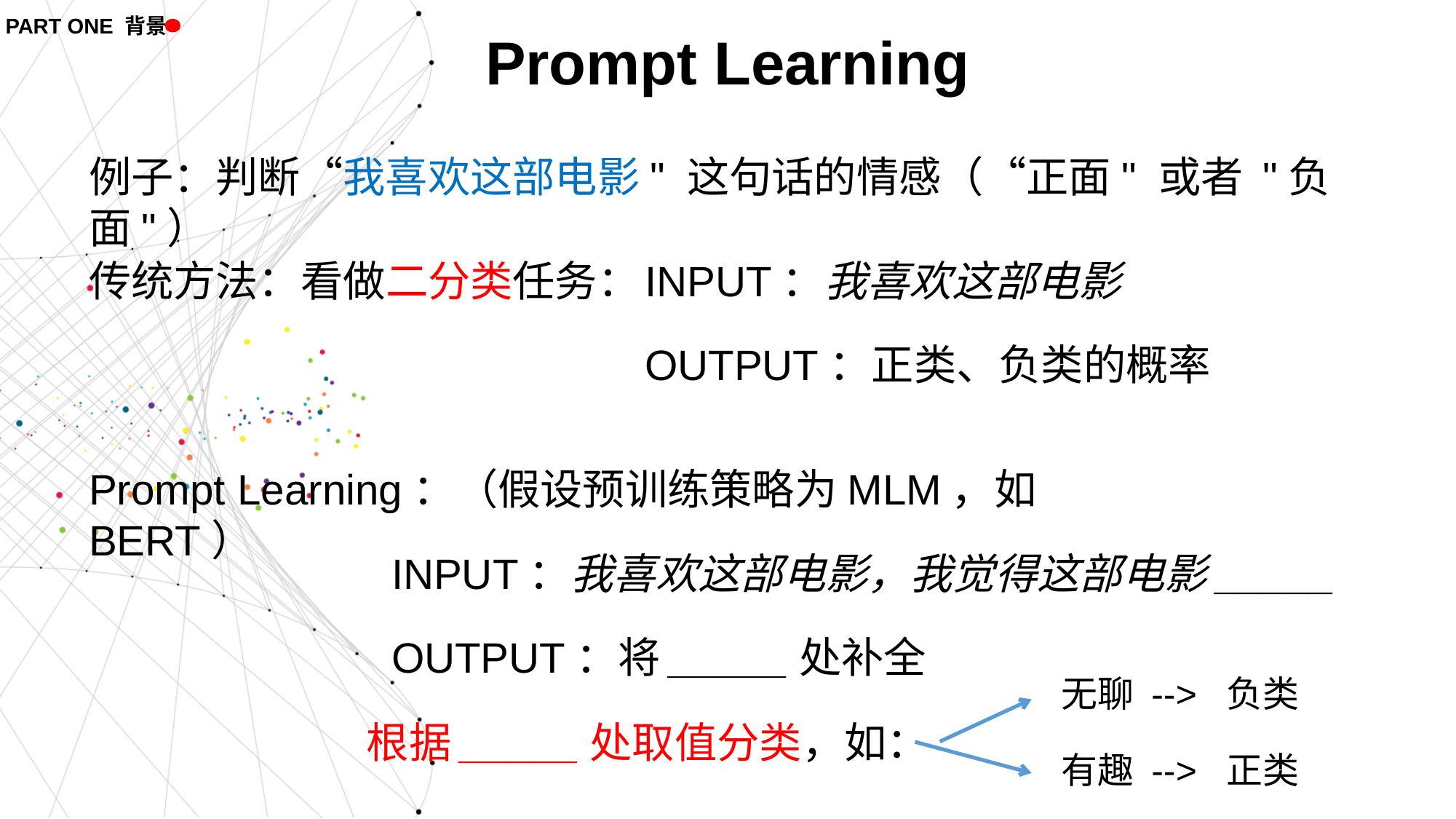

PART ONE 背景
Prompt Learning

例子：判断“我喜欢这部电影" 这句话的情感（“正面" 或者 "负面"）
传统方法：看做二分类任务：
INPUT：我喜欢这部电影

OUTPUT：正类、负类的概率
Prompt Learning：（假设预训练策略为MLM，如BERT）
INPUT：我喜欢这部电影，我觉得这部电影_____

OUTPUT：将_____处补全
无聊 -->  负类
根据_____处取值分类，如：
有趣 -->  正类